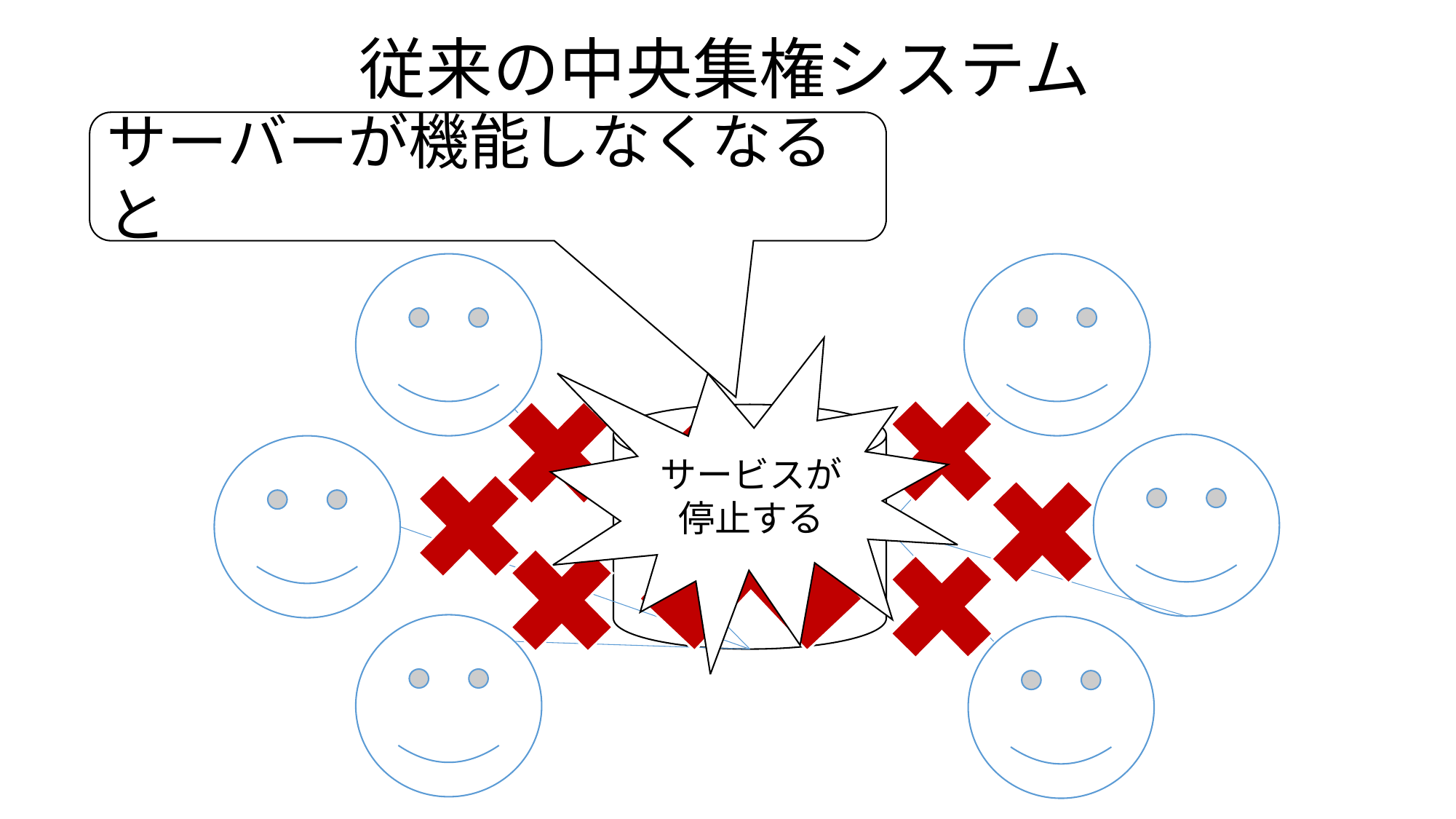

# 従来の中央集権システム
サーバーが機能しなくなると

サービスが停止する

サーバー